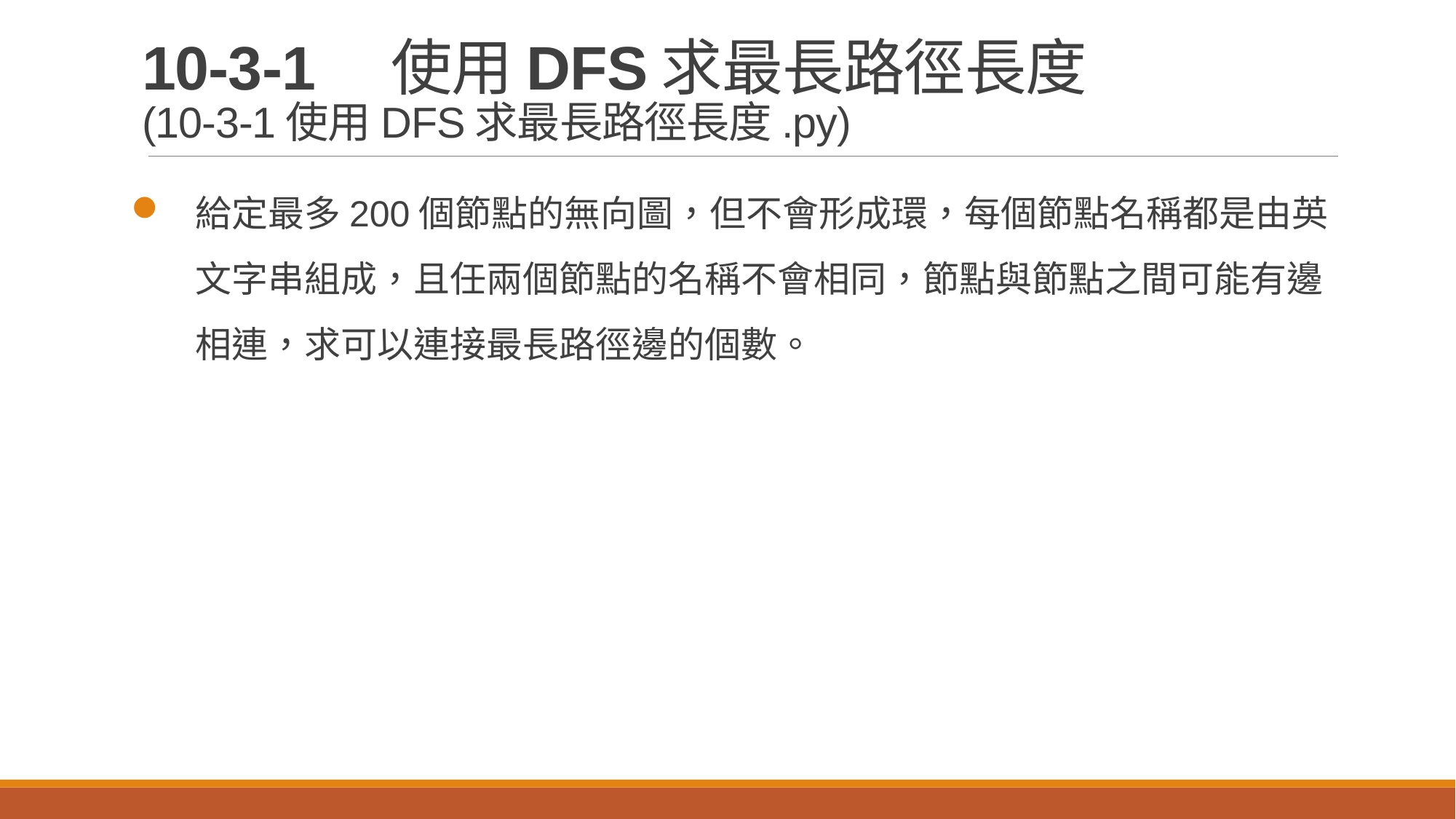

# 10-3-1　使用DFS求最長路徑長度 (10-3-1使用DFS求最長路徑長度.py)
給定最多200個節點的無向圖，但不會形成環，每個節點名稱都是由英文字串組成，且任兩個節點的名稱不會相同，節點與節點之間可能有邊相連，求可以連接最長路徑邊的個數。